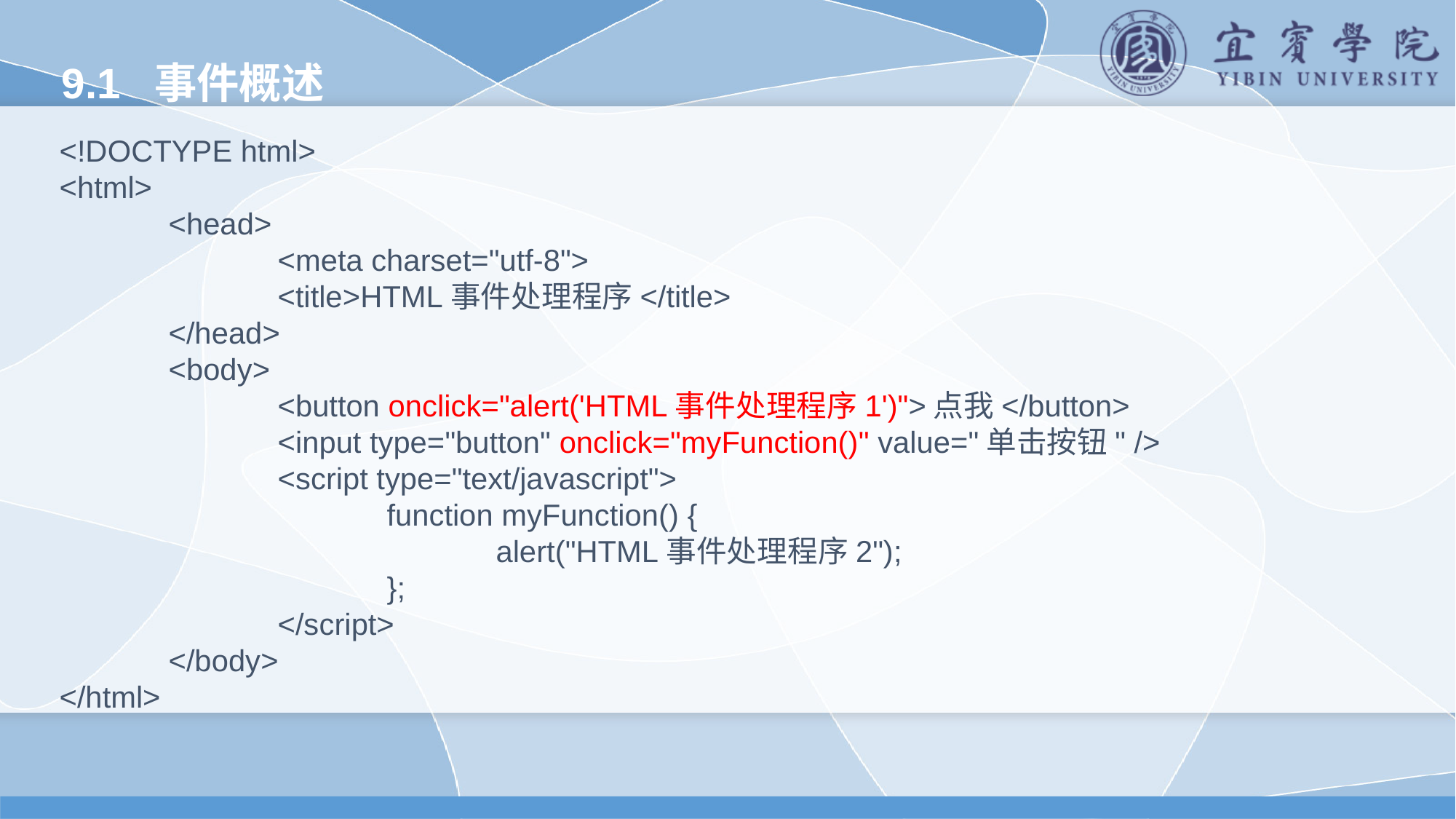

9.1  事件概述
<!DOCTYPE html>
<html>
	<head>
		<meta charset="utf-8">
		<title>HTML事件处理程序</title>
	</head>
	<body>
		<button onclick="alert('HTML事件处理程序1')">点我</button>
		<input type="button" onclick="myFunction()" value="单击按钮" />
		<script type="text/javascript">
			function myFunction() {
				alert("HTML事件处理程序2");
			};
		</script>
	</body>
</html>